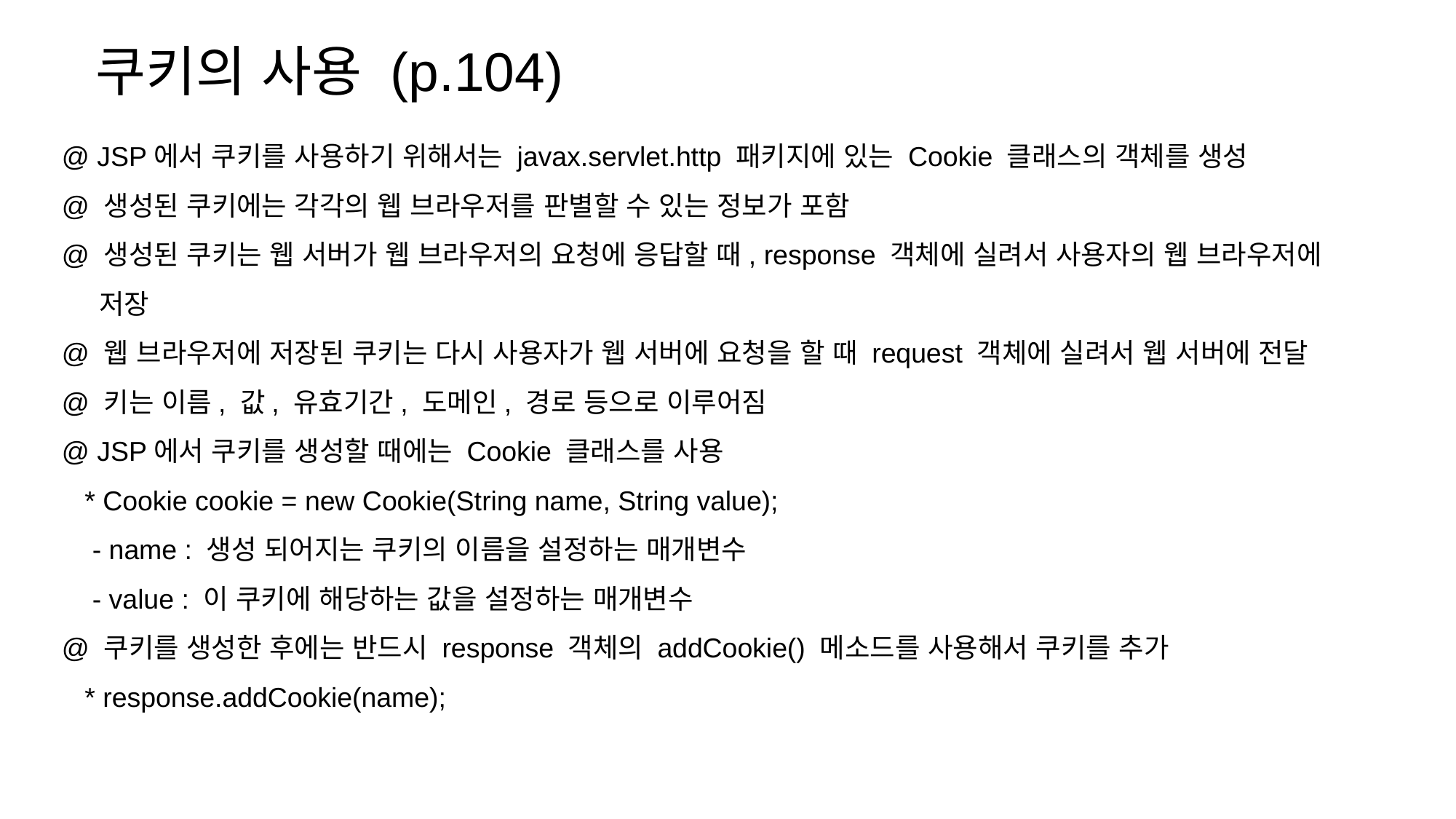

쿠키의 사용 (p.104)
@ JSP에서 쿠키를 사용하기 위해서는 javax.servlet.http 패키지에 있는 Cookie 클래스의 객체를 생성
@ 생성된 쿠키에는 각각의 웹 브라우저를 판별할 수 있는 정보가 포함
@ 생성된 쿠키는 웹 서버가 웹 브라우저의 요청에 응답할 때, response 객체에 실려서 사용자의 웹 브라우저에
    저장
@ 웹 브라우저에 저장된 쿠키는 다시 사용자가 웹 서버에 요청을 할 때 request 객체에 실려서 웹 서버에 전달
@ 키는 이름, 값, 유효기간, 도메인, 경로 등으로 이루어짐
@ JSP에서 쿠키를 생성할 때에는 Cookie 클래스를 사용
   * Cookie cookie = new Cookie(String name, String value);
    - name : 생성 되어지는 쿠키의 이름을 설정하는 매개변수
    - value : 이 쿠키에 해당하는 값을 설정하는 매개변수
@ 쿠키를 생성한 후에는 반드시 response 객체의 addCookie() 메소드를 사용해서 쿠키를 추가
   * response.addCookie(name);